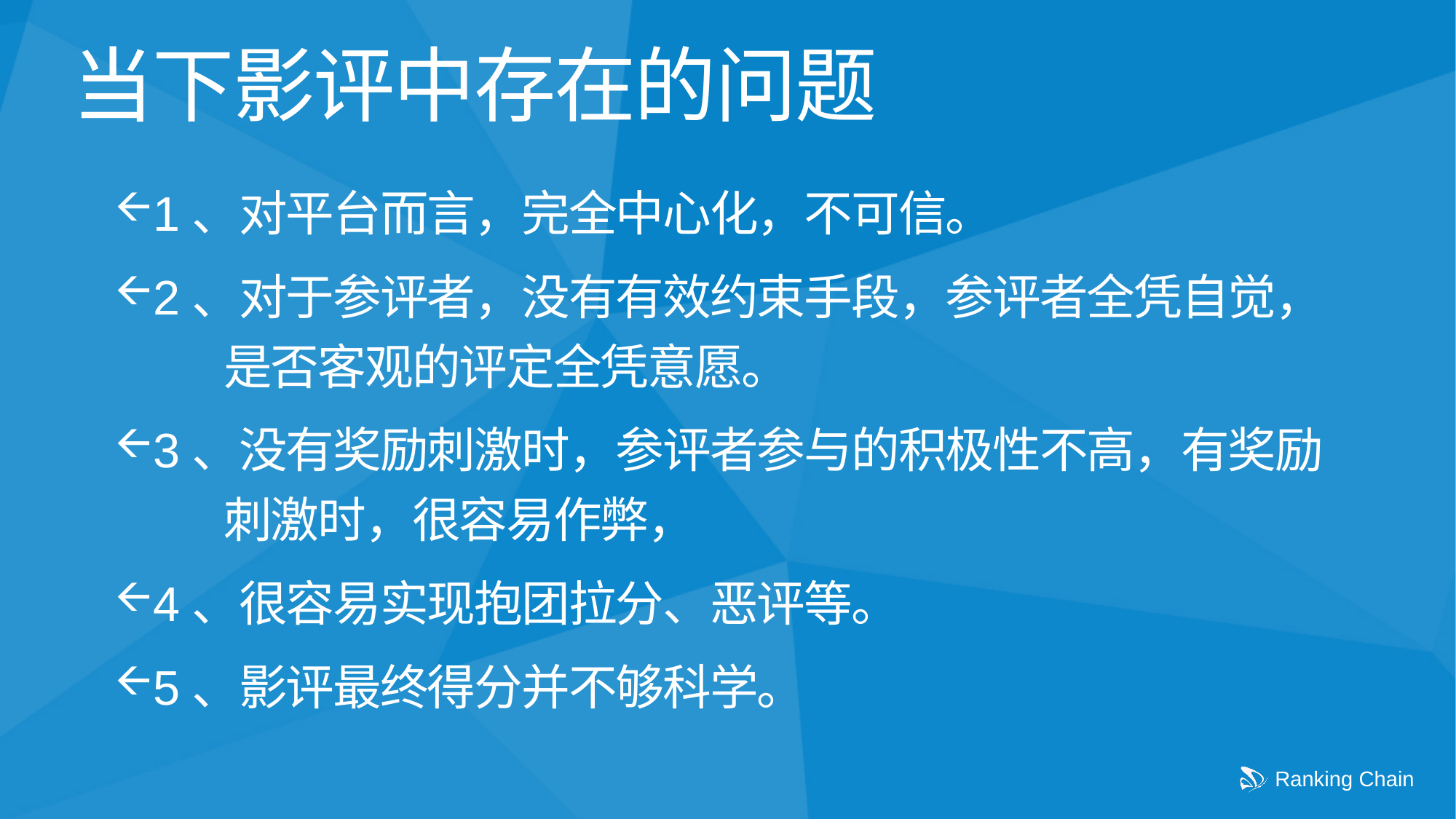

当下影评中存在的问题
1、对平台而言，完全中心化，不可信。
2、对于参评者，没有有效约束手段，参评者全凭自觉，	是否客观的评定全凭意愿。
3、没有奖励刺激时，参评者参与的积极性不高，有奖励	刺激时，很容易作弊，
4、很容易实现抱团拉分、恶评等。
5、影评最终得分并不够科学。